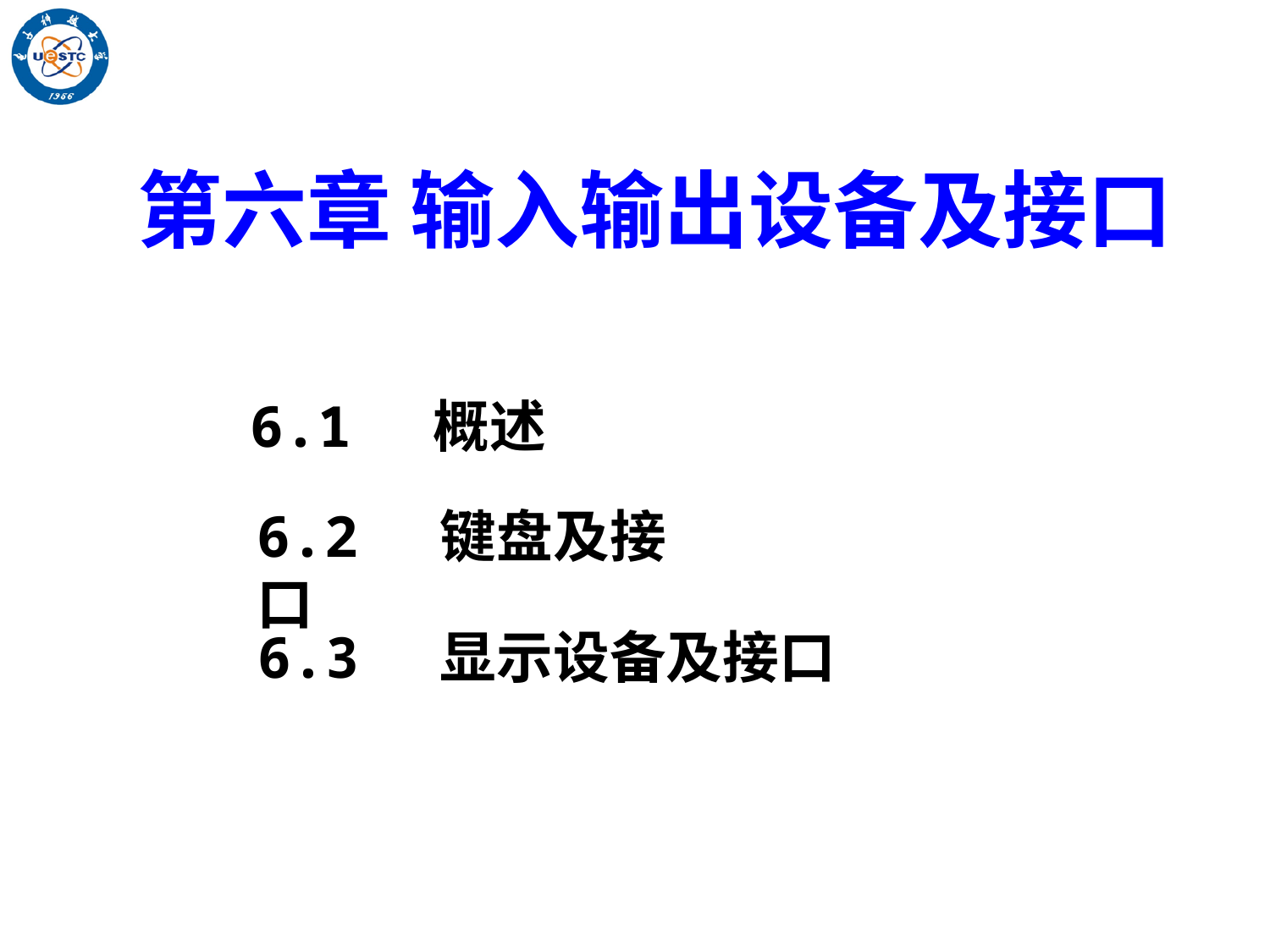

第六章 输入输出设备及接口
6.1  概述
6.2  键盘及接口
6.3  显示设备及接口